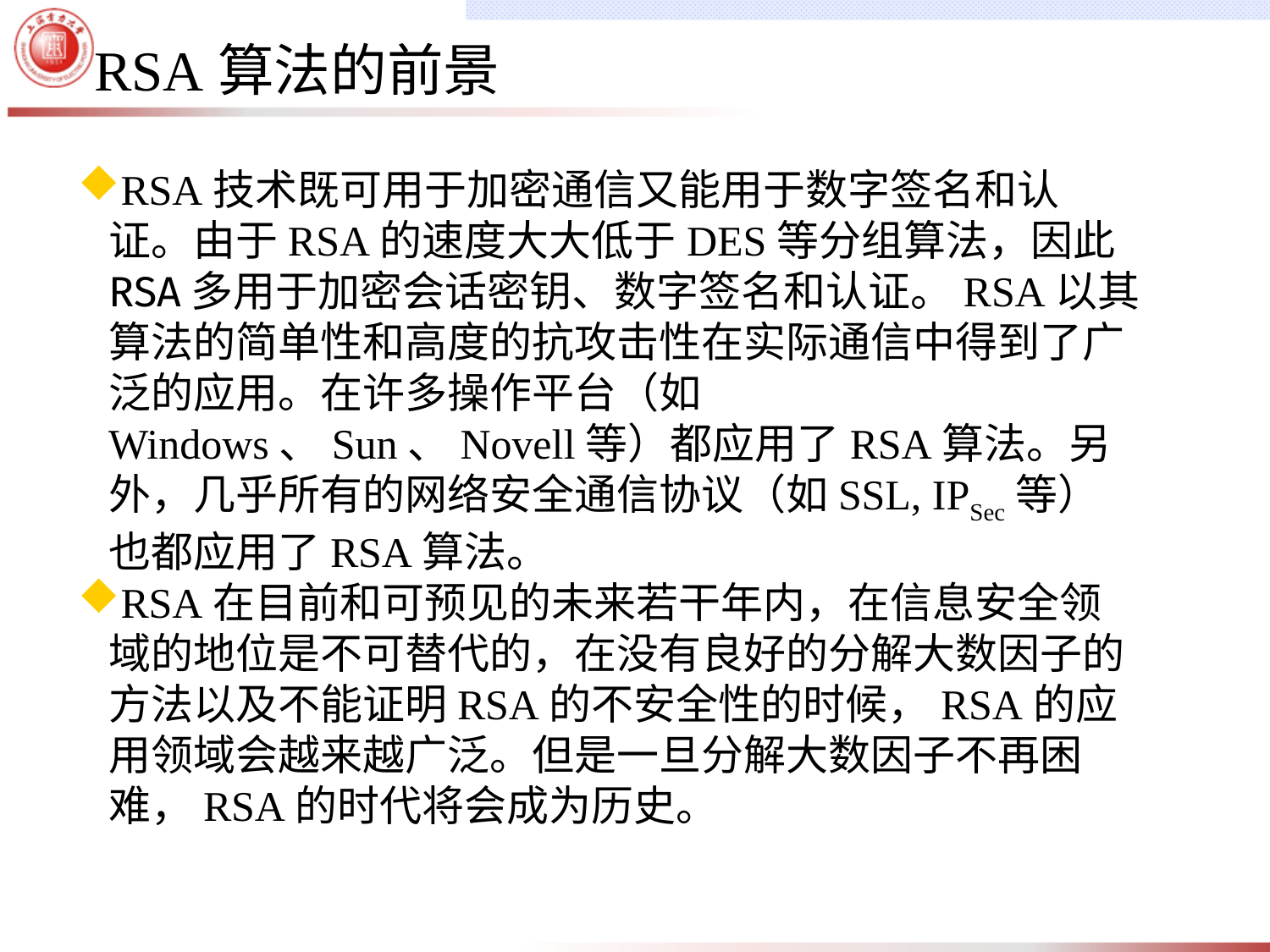

RSA算法的前景

RSA技术既可用于加密通信又能用于数字签名和认证。由于RSA的速度大大低于DES等分组算法，因此RSA多用于加密会话密钥、数字签名和认证。RSA以其算法的简单性和高度的抗攻击性在实际通信中得到了广泛的应用。在许多操作平台（如Windows、Sun、Novell等）都应用了RSA算法。另外，几乎所有的网络安全通信协议（如SSL, IPSec等）也都应用了RSA算法。
RSA在目前和可预见的未来若干年内，在信息安全领域的地位是不可替代的，在没有良好的分解大数因子的方法以及不能证明RSA的不安全性的时候，RSA的应用领域会越来越广泛。但是一旦分解大数因子不再困难，RSA的时代将会成为历史。